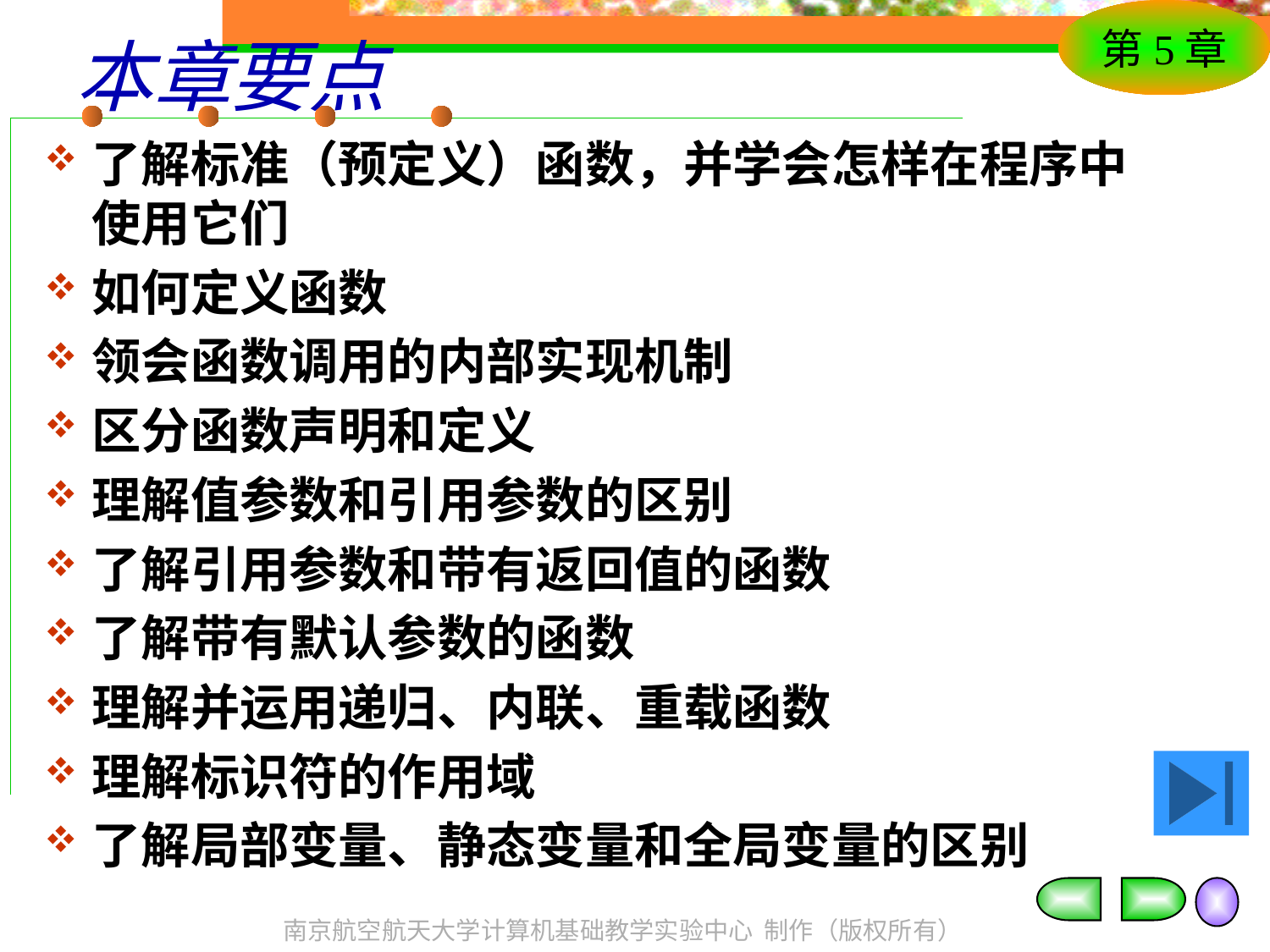

# 本章要点
了解标准（预定义）函数，并学会怎样在程序中使用它们
如何定义函数
领会函数调用的内部实现机制
区分函数声明和定义
理解值参数和引用参数的区别
了解引用参数和带有返回值的函数
了解带有默认参数的函数
理解并运用递归、内联、重载函数
理解标识符的作用域
了解局部变量、静态变量和全局变量的区别